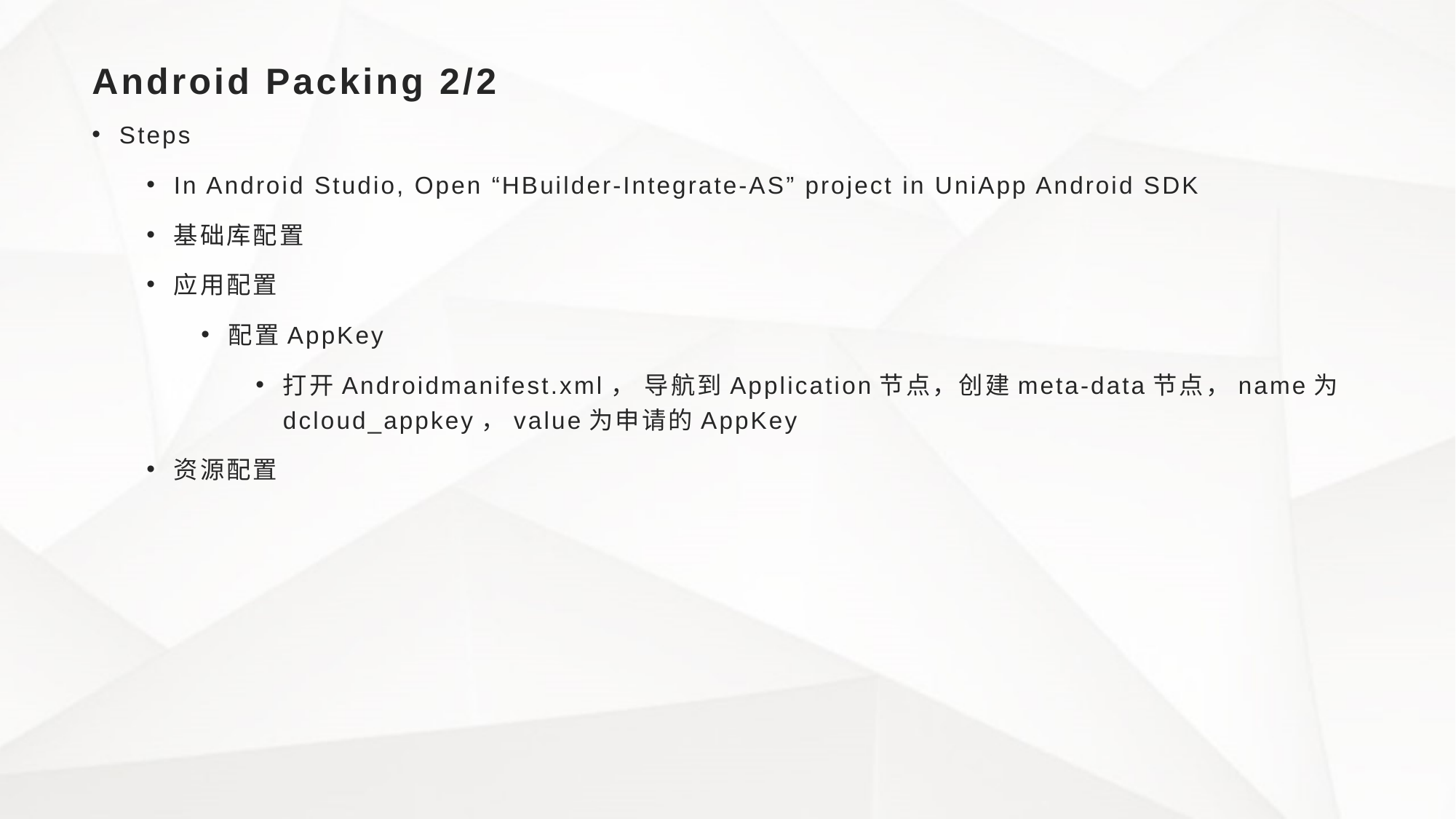

# Android Packing 2/2
Steps
In Android Studio, Open “HBuilder-Integrate-AS” project in UniApp Android SDK
基础库配置
应用配置
配置AppKey
打开Androidmanifest.xml， 导航到Application节点，创建meta-data节点，name为dcloud_appkey，value为申请的AppKey
资源配置